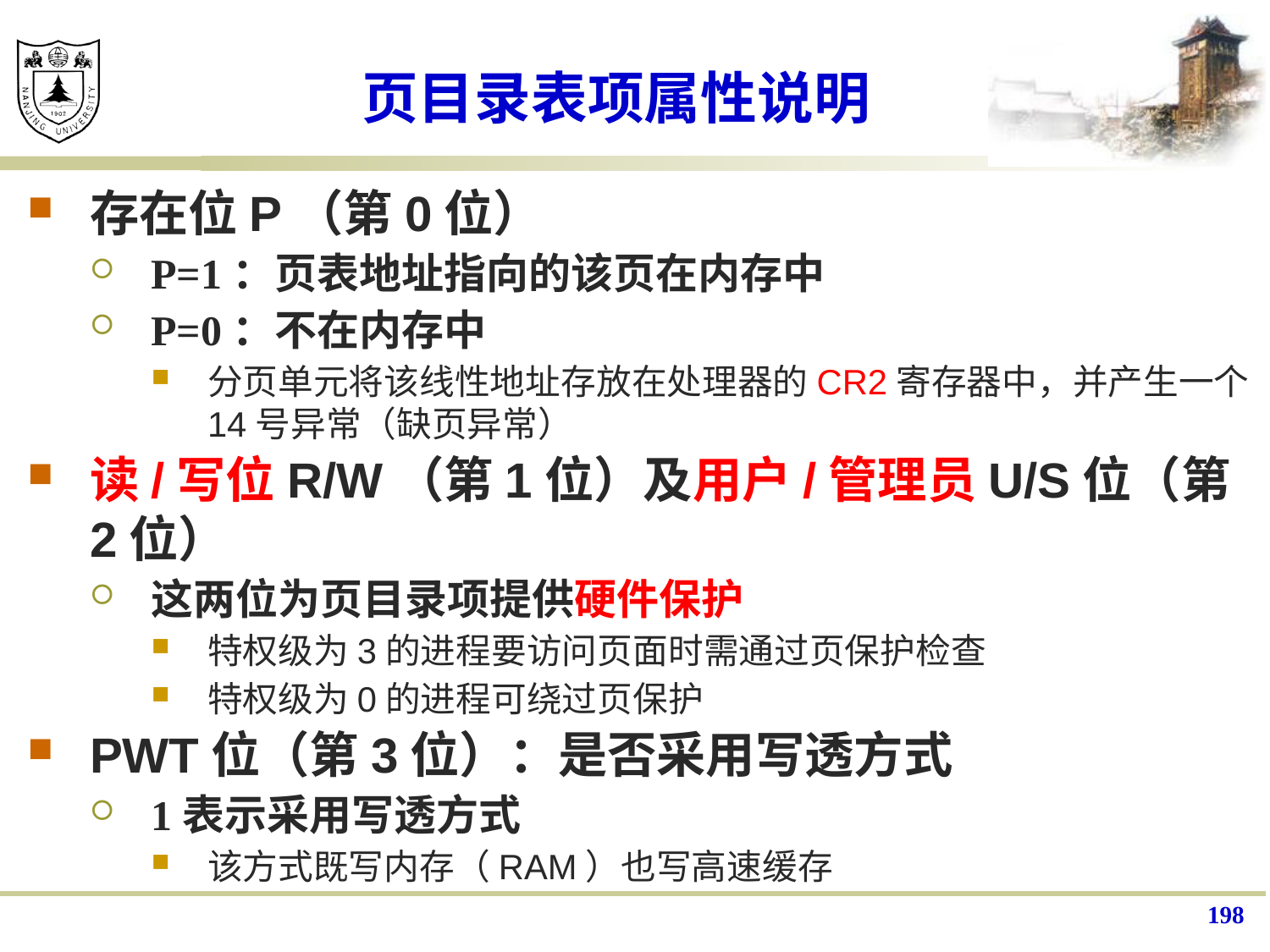

# 页目录表项属性说明
存在位P（第0位）
P=1：页表地址指向的该页在内存中
P=0：不在内存中
分页单元将该线性地址存放在处理器的CR2寄存器中，并产生一个14号异常（缺页异常）
读/写位R/W（第1位）及用户/管理员U/S位（第2位）
这两位为页目录项提供硬件保护
特权级为3的进程要访问页面时需通过页保护检查
特权级为0的进程可绕过页保护
PWT位（第3位）：是否采用写透方式
1表示采用写透方式
该方式既写内存（RAM）也写高速缓存
198